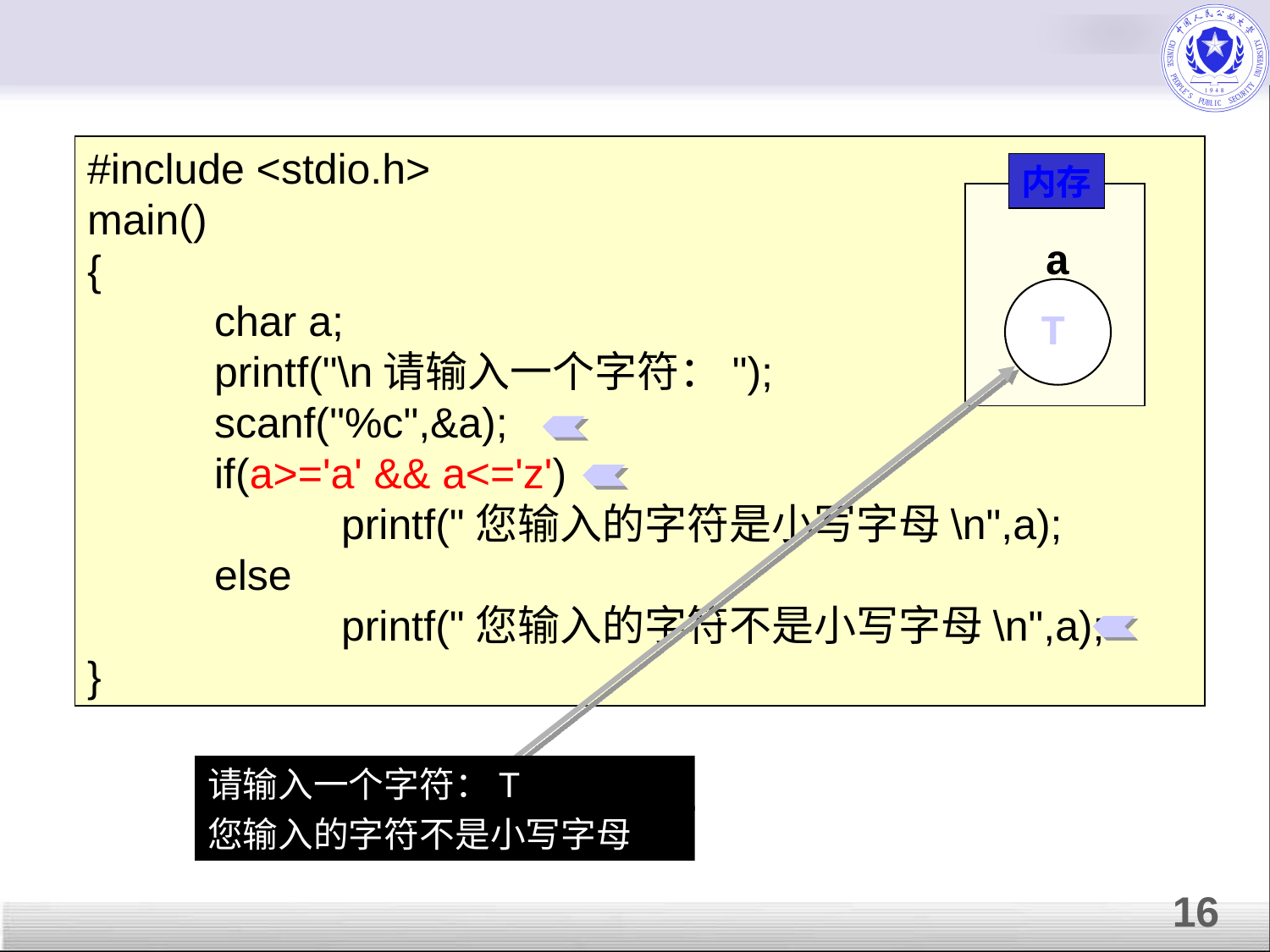

#include <stdio.h>
main()
{
	char a;
	printf("\n请输入一个字符：");
	scanf("%c",&a);
	if(a>='a' && a<='z')
		printf("您输入的字符是小写字母\n",a);
	else
		printf("您输入的字符不是小写字母\n",a);
}
内存

问题描述：
要求用户输入一个字符，用程序判断该字符是否为小写字母 ，并输出相应的信息。
a

T

请输入一个字符：T
您输入的字符不是小写字母